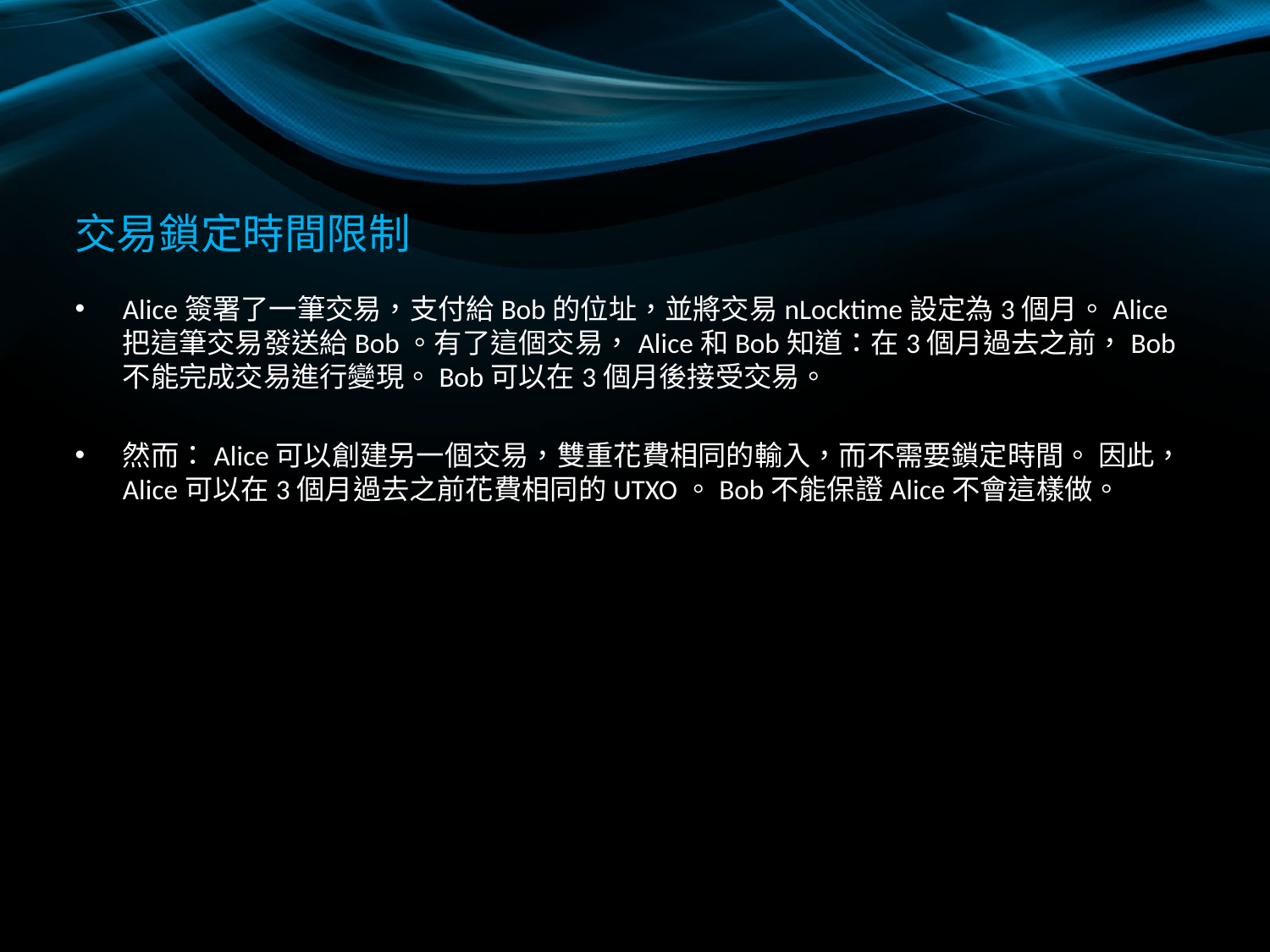

# 交易鎖定時間限制
Alice簽署了一筆交易，支付給Bob的位址，並將交易nLocktime設定為3個月。Alice把這筆交易發送給Bob。有了這個交易，Alice和Bob知道：在3個月過去之前，Bob不能完成交易進行變現。Bob可以在3個月後接受交易。

然而：Alice可以創建另一個交易，雙重花費相同的輸入，而不需要鎖定時間。 因此，Alice可以在3個月過去之前花費相同的UTXO。Bob不能保證Alice不會這樣做。